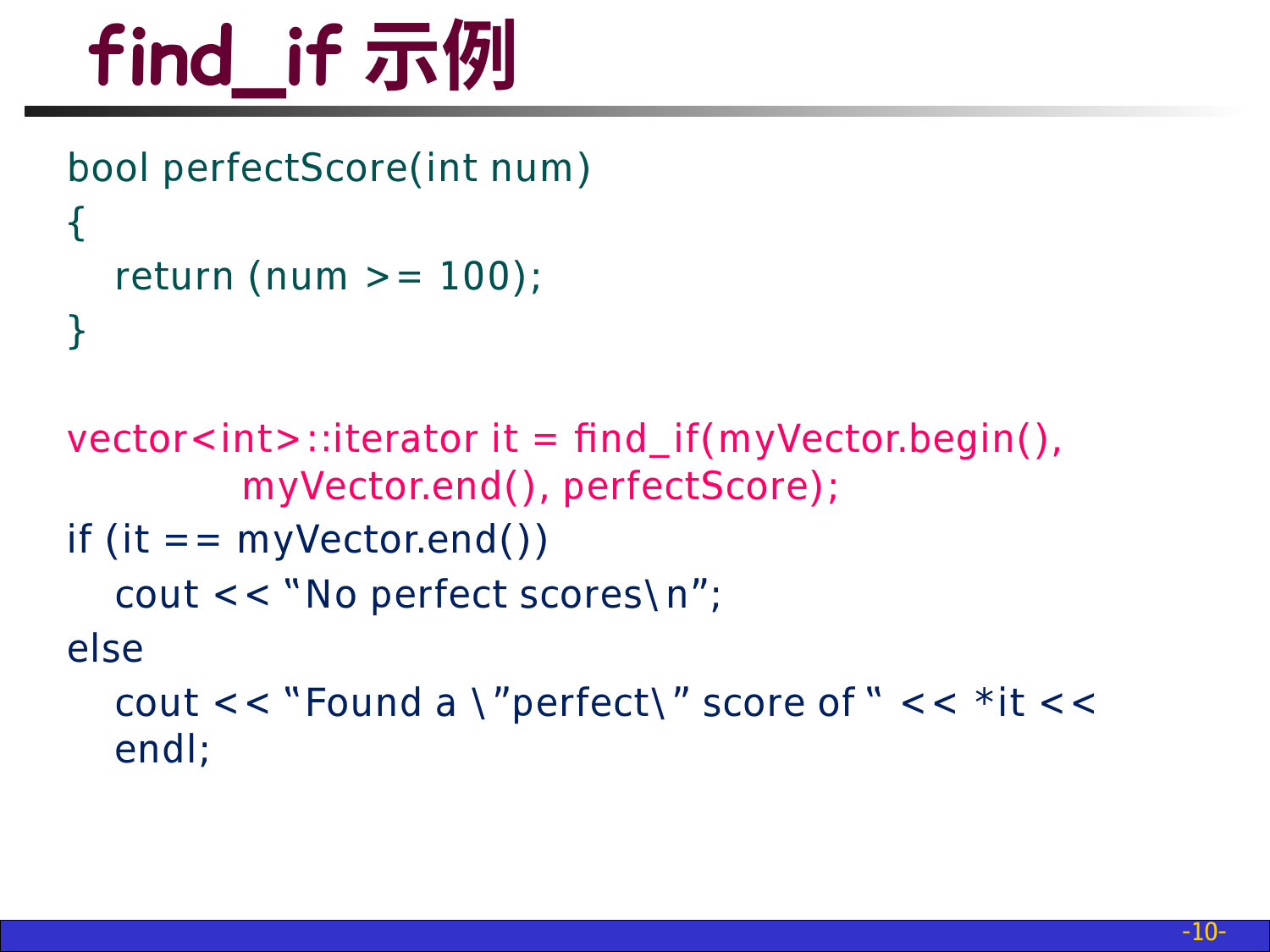

# find_if示例
bool perfectScore(int num)
{
	return (num >= 100);
}

vector<int>::iterator it = find_if(myVector.begin(), 		myVector.end(), perfectScore);
if (it == myVector.end())
	cout << “No perfect scores\n”;
else
	cout << “Found a \”perfect\” score of “ << *it << endl;

-10-